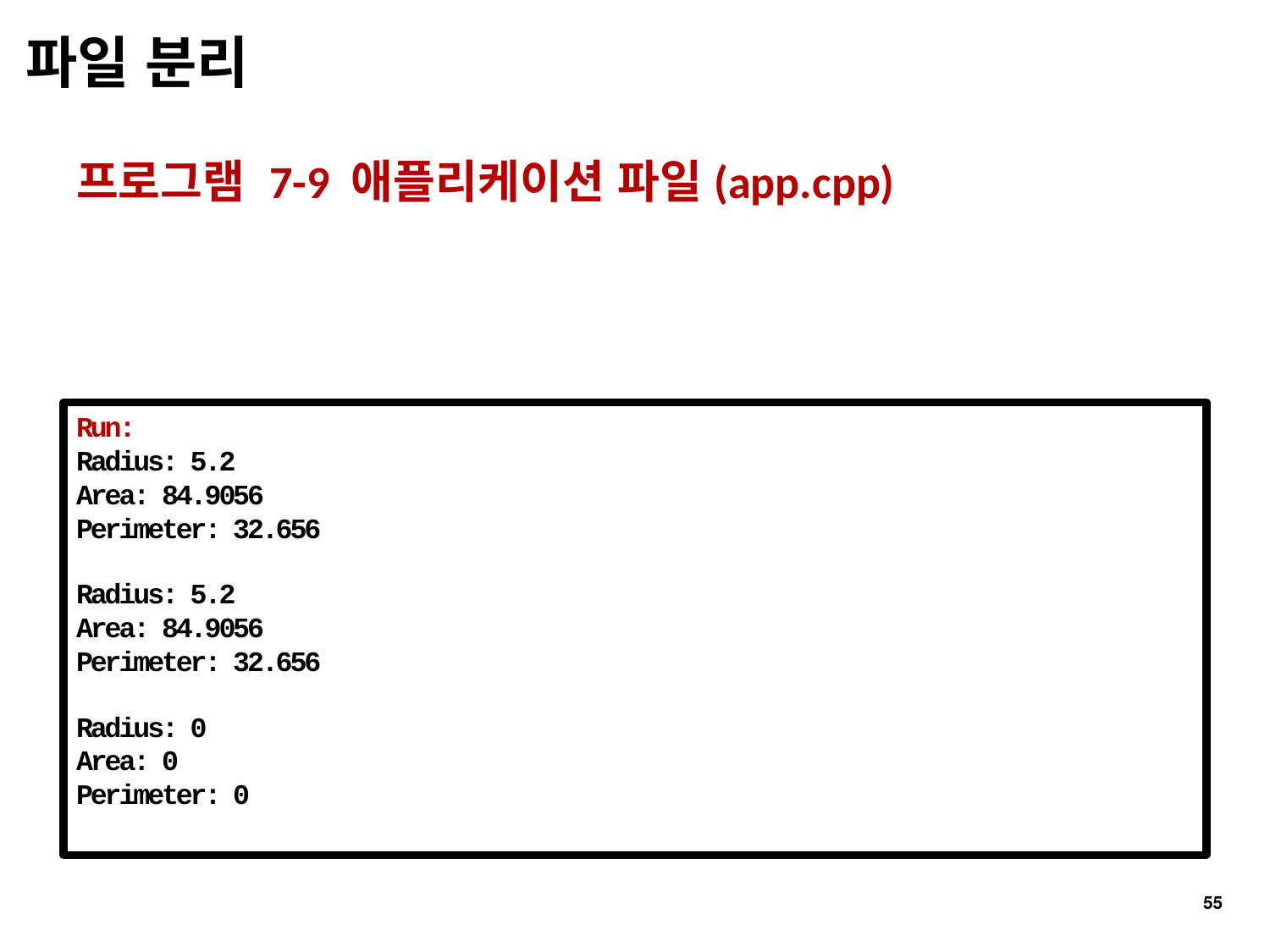

# 파일 분리
프로그램 7-9 애플리케이션 파일(app.cpp)
Run:
Radius: 5.2
Area: 84.9056
Perimeter: 32.656
Radius: 5.2
Area: 84.9056
Perimeter: 32.656
Radius: 0
Area: 0
Perimeter: 0